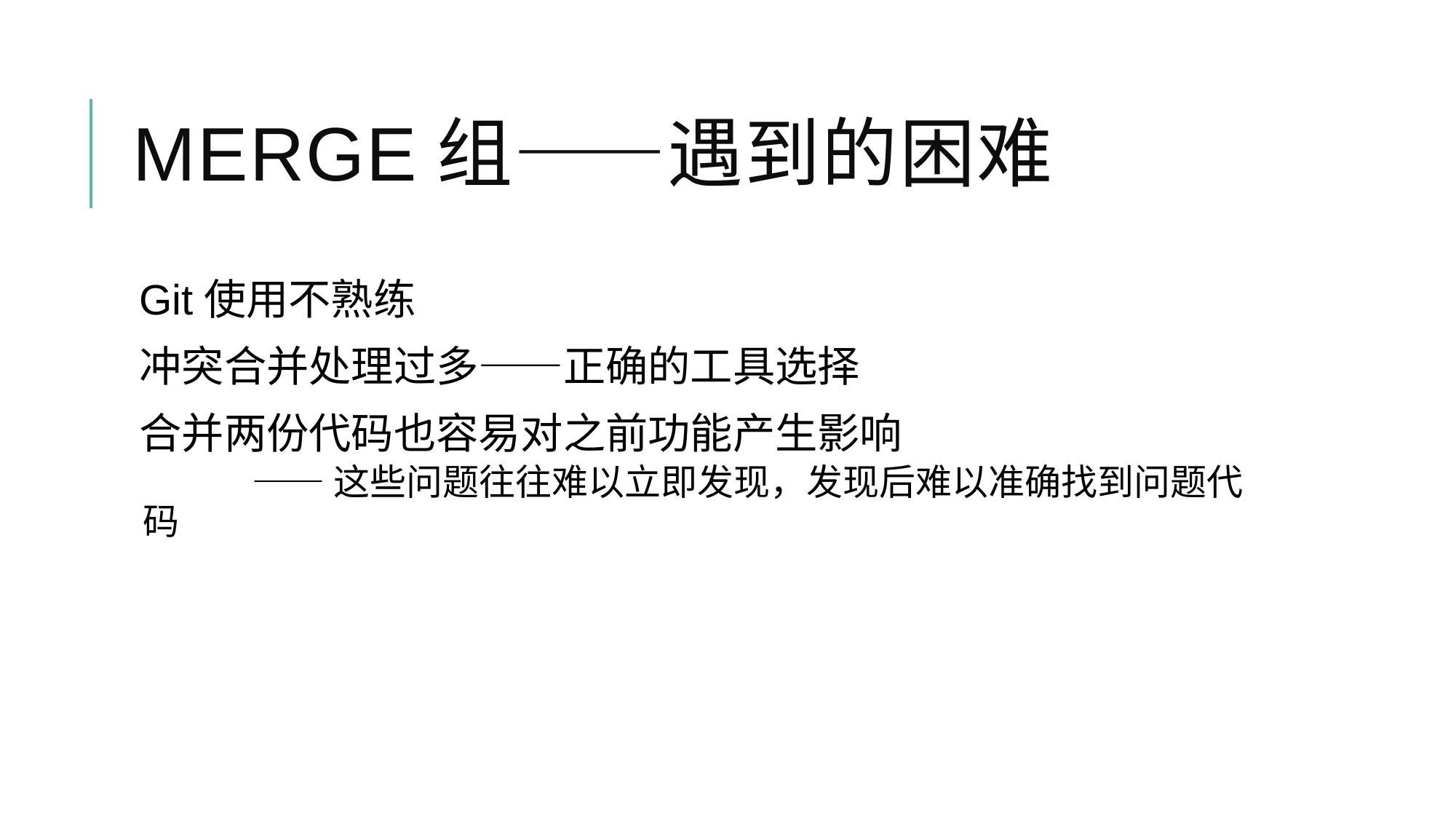

# Merge组——遇到的困难
Git使用不熟练
冲突合并处理过多——正确的工具选择
合并两份代码也容易对之前功能产生影响
	——这些问题往往难以立即发现，发现后难以准确找到问题代码